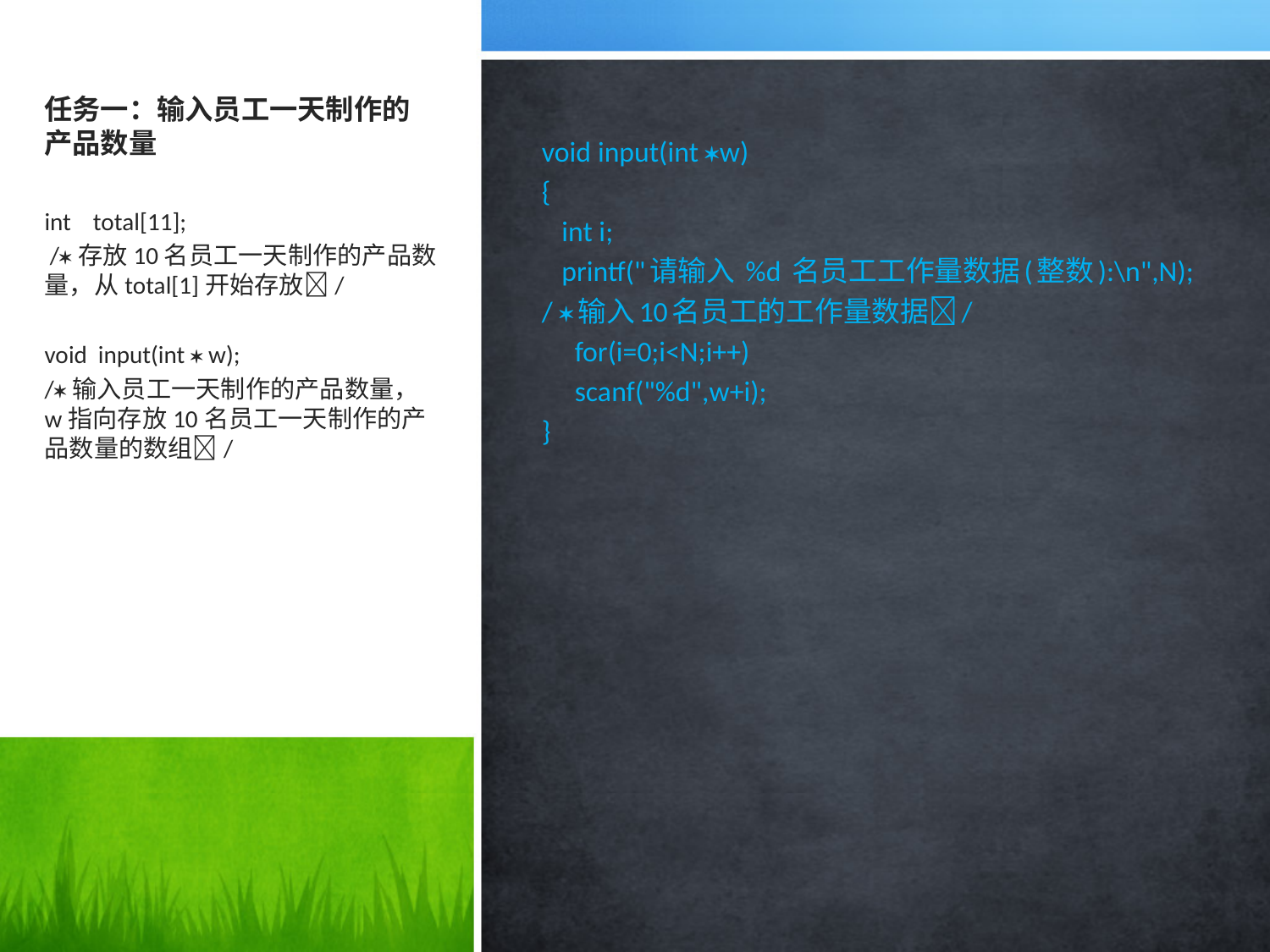

# 任务一：输入员工一天制作的产品数量
void input(int ∗w)
{
   int i;
   printf("请输入 %d 名员工工作量数据(整数):\n",N);
/ ∗输入10名员工的工作量数据∗/
     for(i=0;i<N;i++)
     scanf("%d",w+i);
}

int    total[11];
 /∗存放10名员工一天制作的产品数量，从total[1]开始存放∗/

void  input(int ∗ w);
/∗输入员工一天制作的产品数量，w指向存放10名员工一天制作的产品数量的数组∗/